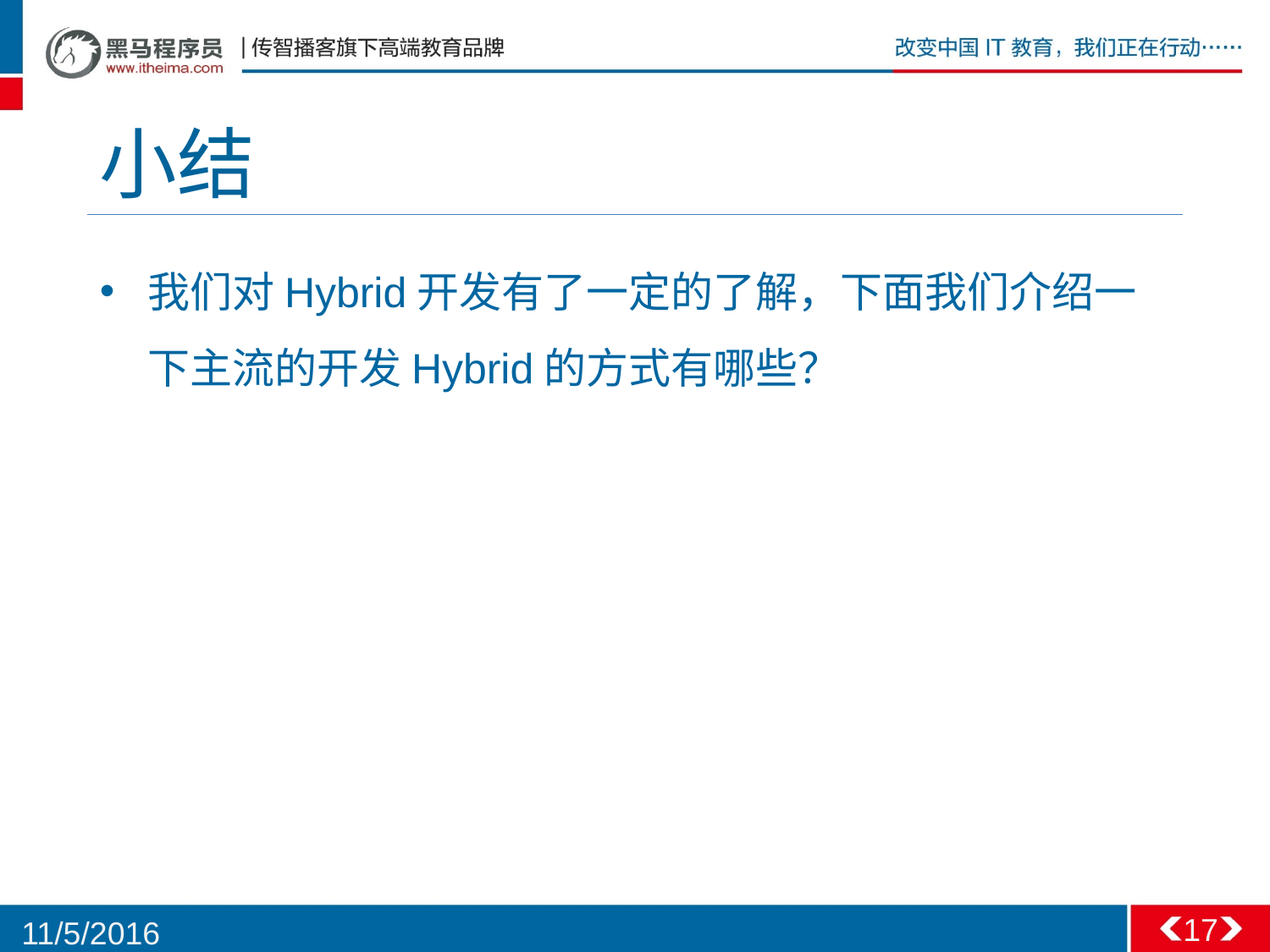

# 小结
我们对Hybrid开发有了一定的了解，下面我们介绍一下主流的开发Hybrid的方式有哪些？
17

11/5/2016